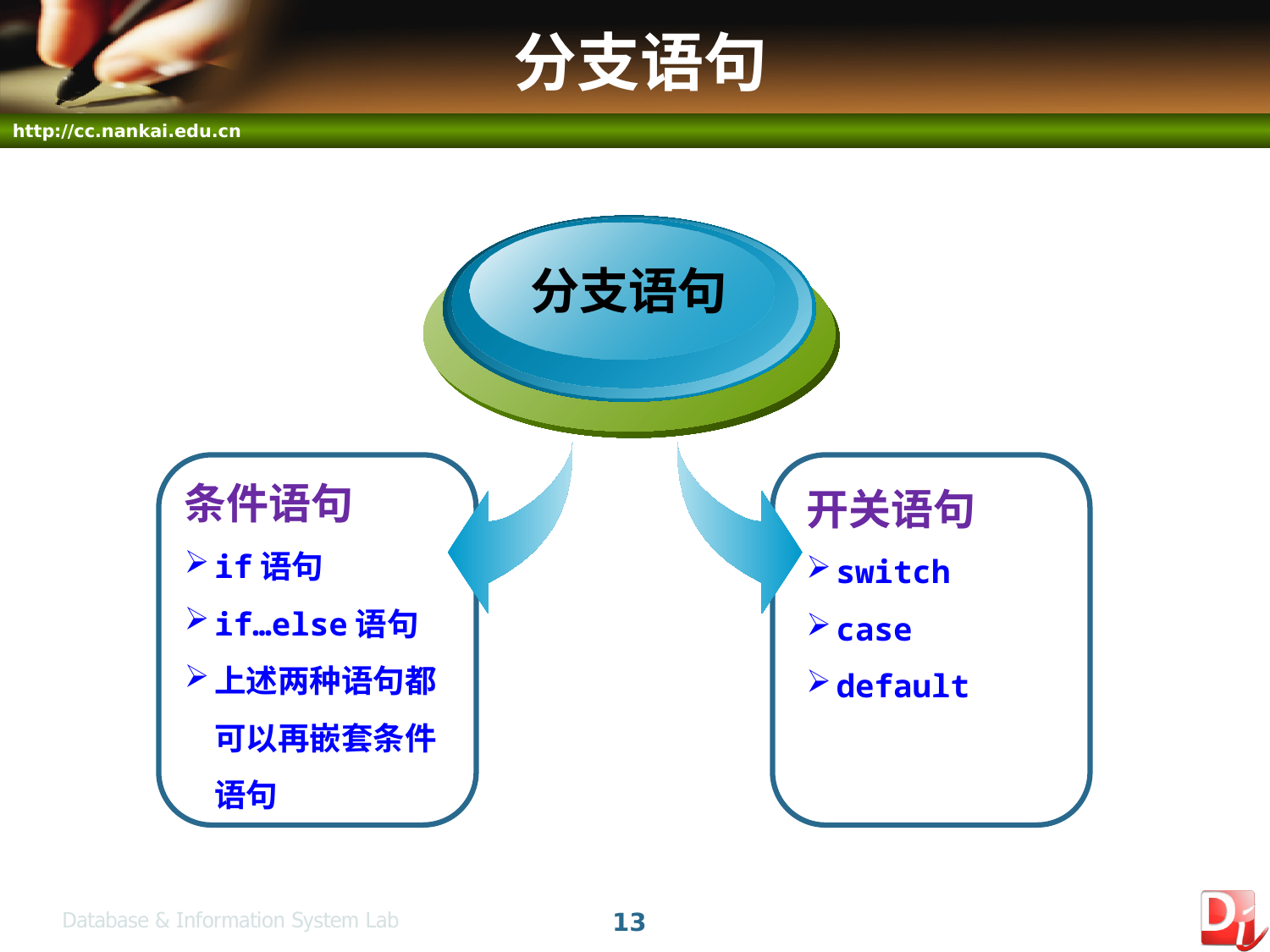

# 分支语句

分支语句

条件语句
if语句
if…else语句
上述两种语句都可以再嵌套条件语句
开关语句
switch
case
default
13
Database & Information System Lab